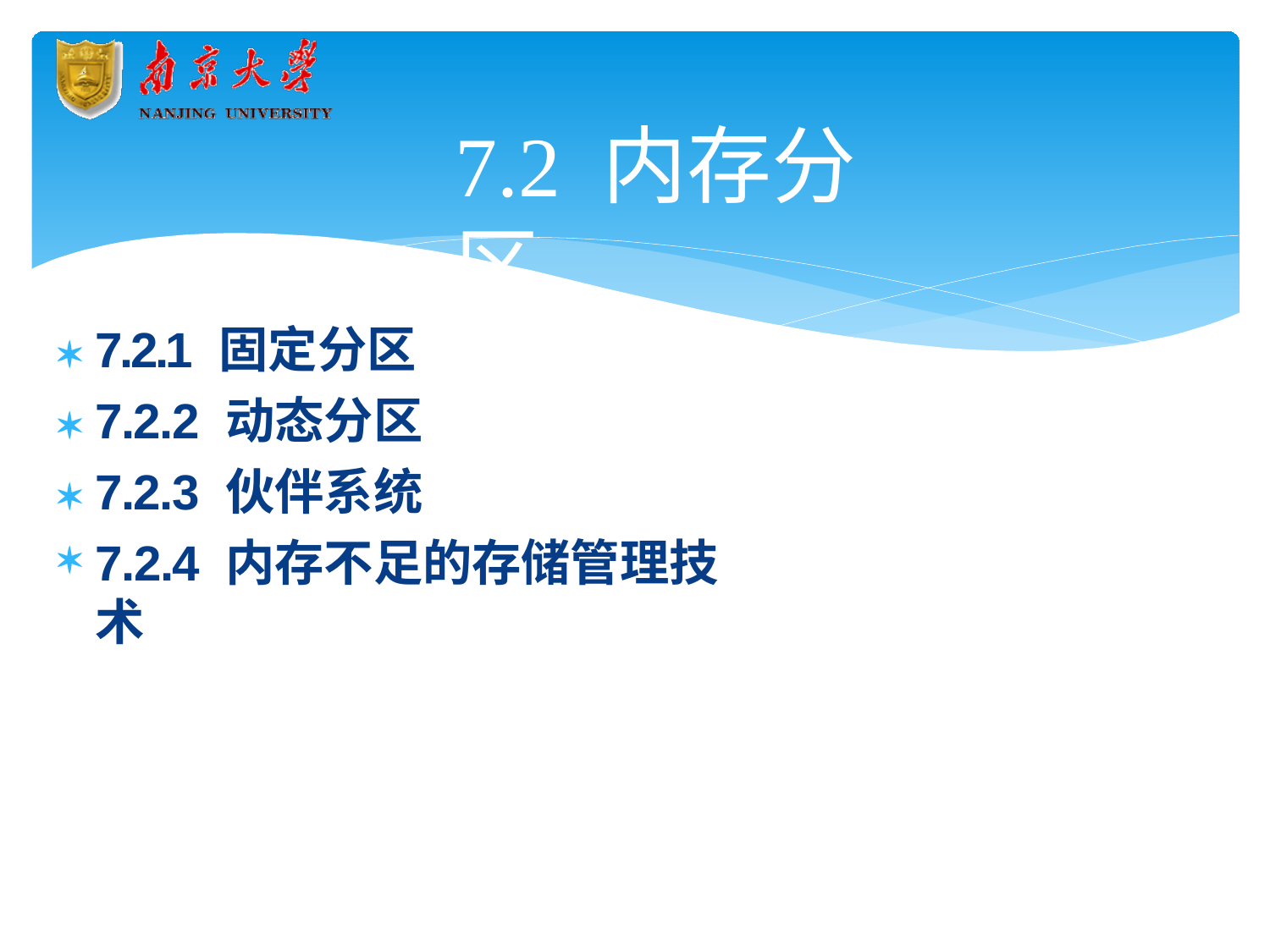

# 7.2 内存分区
∗ 7.2.1 固定分区
∗ 7.2.2 动态分区
∗ 7.2.3 伙伴系统
7.2.4 内存不足的存储管理技术